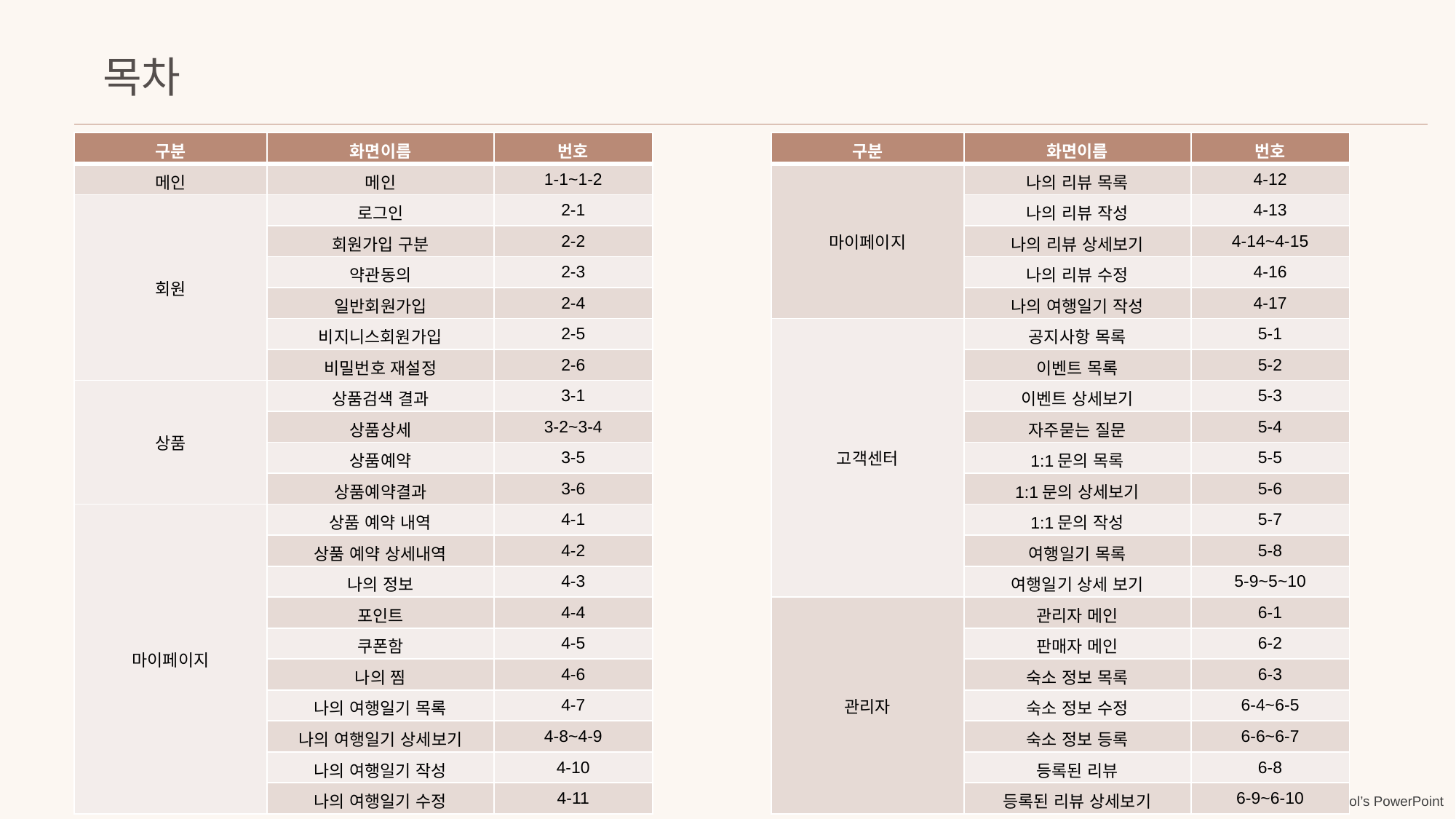

목차
| 구분 | 화면이름 | 번호 |
| --- | --- | --- |
| 메인 | 메인 | 1-1~1-2 |
| 회원 | 로그인 | 2-1 |
|  | 회원가입 구분 | 2-2 |
|  | 약관동의 | 2-3 |
|  | 일반회원가입 | 2-4 |
|  | 비지니스회원가입 | 2-5 |
|  | 비밀번호 재설정 | 2-6 |
| 상품 | 상품검색 결과 | 3-1 |
|  | 상품상세 | 3-2~3-4 |
|  | 상품예약 | 3-5 |
|  | 상품예약결과 | 3-6 |
| 마이페이지 | 상품 예약 내역 | 4-1 |
|  | 상품 예약 상세내역 | 4-2 |
|  | 나의 정보 | 4-3 |
|  | 포인트 | 4-4 |
|  | 쿠폰함 | 4-5 |
|  | 나의 찜 | 4-6 |
|  | 나의 여행일기 목록 | 4-7 |
|  | 나의 여행일기 상세보기 | 4-8~4-9 |
|  | 나의 여행일기 작성 | 4-10 |
|  | 나의 여행일기 수정 | 4-11 |
| 구분 | 화면이름 | 번호 |
| --- | --- | --- |
| 마이페이지 | 나의 리뷰 목록 | 4-12 |
|  | 나의 리뷰 작성 | 4-13 |
|  | 나의 리뷰 상세보기 | 4-14~4-15 |
|  | 나의 리뷰 수정 | 4-16 |
|  | 나의 여행일기 작성 | 4-17 |
| 고객센터 | 공지사항 목록 | 5-1 |
|  | 이벤트 목록 | 5-2 |
|  | 이벤트 상세보기 | 5-3 |
|  | 자주묻는 질문 | 5-4 |
|  | 1:1문의 목록 | 5-5 |
|  | 1:1문의 상세보기 | 5-6 |
|  | 1:1문의 작성 | 5-7 |
|  | 여행일기 목록 | 5-8 |
|  | 여행일기 상세 보기 | 5-9~5~10 |
| 관리자 | 관리자 메인 | 6-1 |
|  | 판매자 메인 | 6-2 |
|  | 숙소 정보 목록 | 6-3 |
|  | 숙소 정보 수정 | 6-4~6-5 |
|  | 숙소 정보 등록 | 6-6~6-7 |
|  | 등록된 리뷰 | 6-8 |
|  | 등록된 리뷰 상세보기 | 6-9~6-10 |